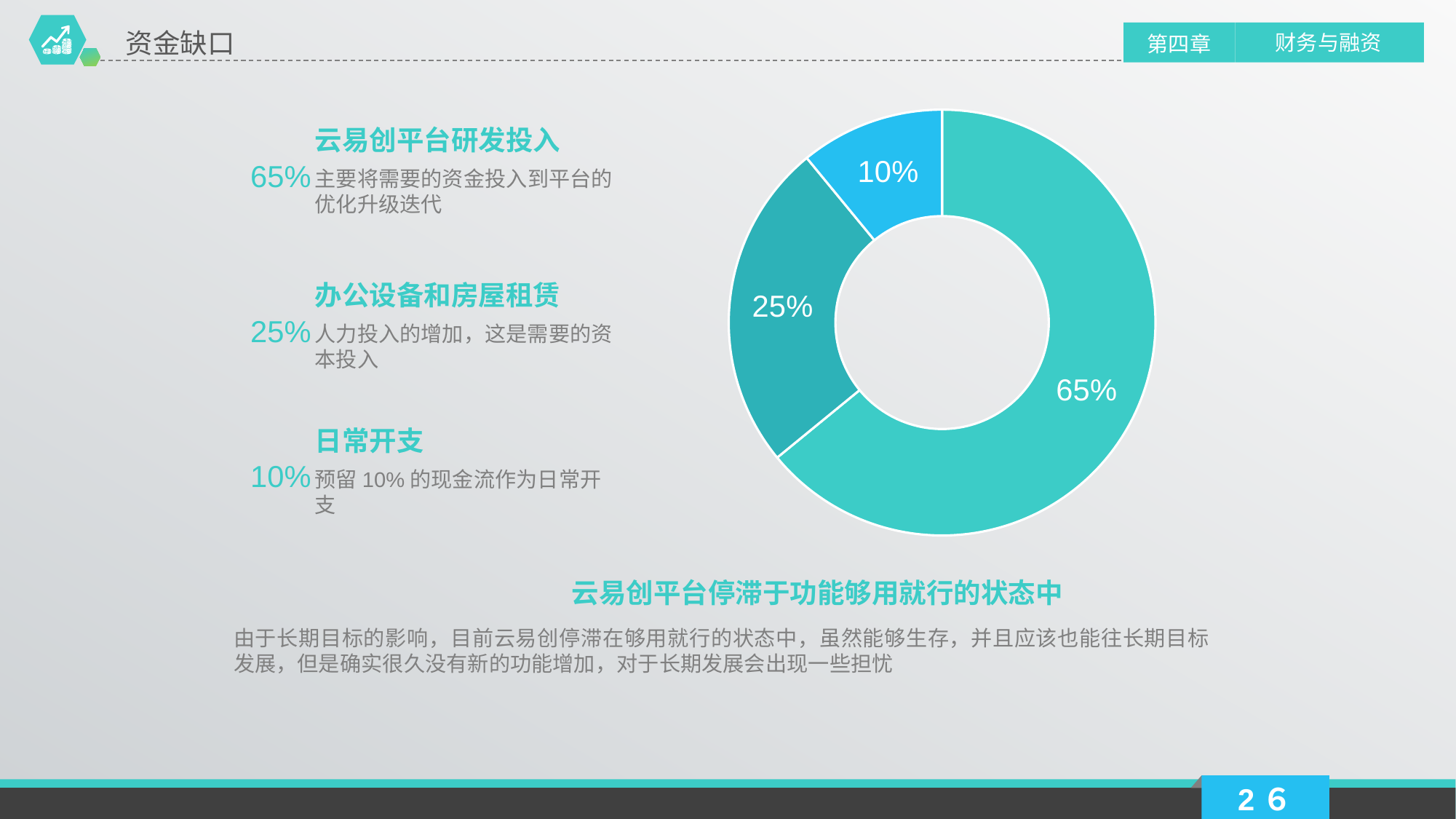

资金缺口

财务与融资
第四章

### Chart

| Category | 销售额 |
|---|---|
| 第一季度 | 8.200000000000001 |
| 第二季度 | 3.2 |
| 第三季度 | 1.4 |
云易创平台研发投入
65%
主要将需要的资金投入到平台的优化升级迭代
办公设备和房屋租赁
25%
人力投入的增加，这是需要的资本投入
日常开支
10%
预留10%的现金流作为日常开支
云易创平台停滞于功能够用就行的状态中
由于长期目标的影响，目前云易创停滞在够用就行的状态中，虽然能够生存，并且应该也能往长期目标发展，但是确实很久没有新的功能增加，对于长期发展会出现一些担忧

2６

延时符